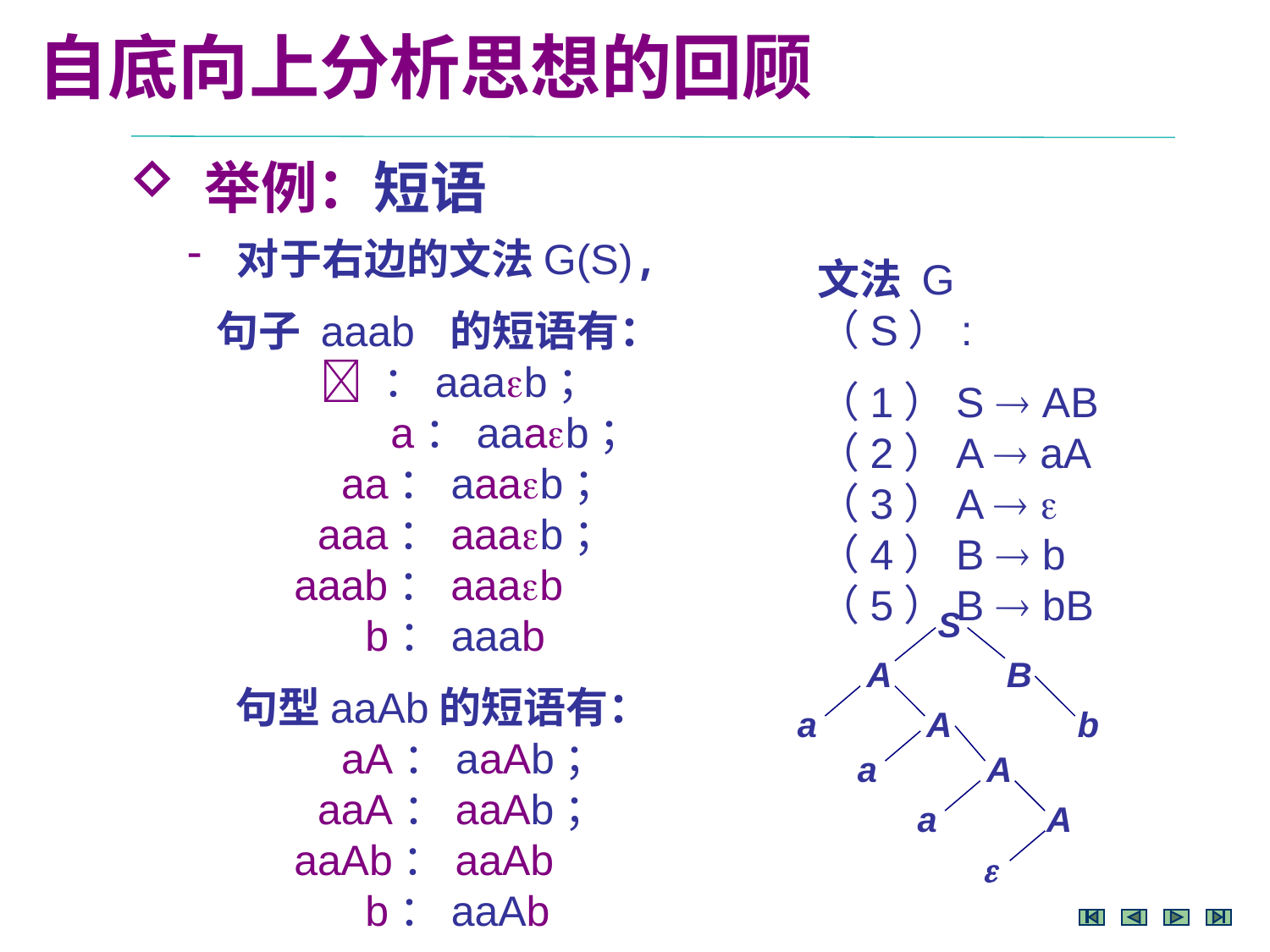

自底向上分析思想的回顾
 举例：短语
 对于右边的文法G(S),

  句子 aaab 的短语有：
              ε ：aaaεb；
        a：aaaεb；
             aa：aaaεb；
           aaa：aaaεb；
         aaab：aaaεb
               b：aaab

    句型aaAb的短语有：
             aA：aaAb；
           aaA：aaAb；
         aaAb：aaAb
               b：aaAb
文法 G（S）:

（1）S → AB
（2）A → aA
（3）A → ε
（4）B → b
（5）B → bB
S

A
B

a
A
b

a
A

a
A

ε